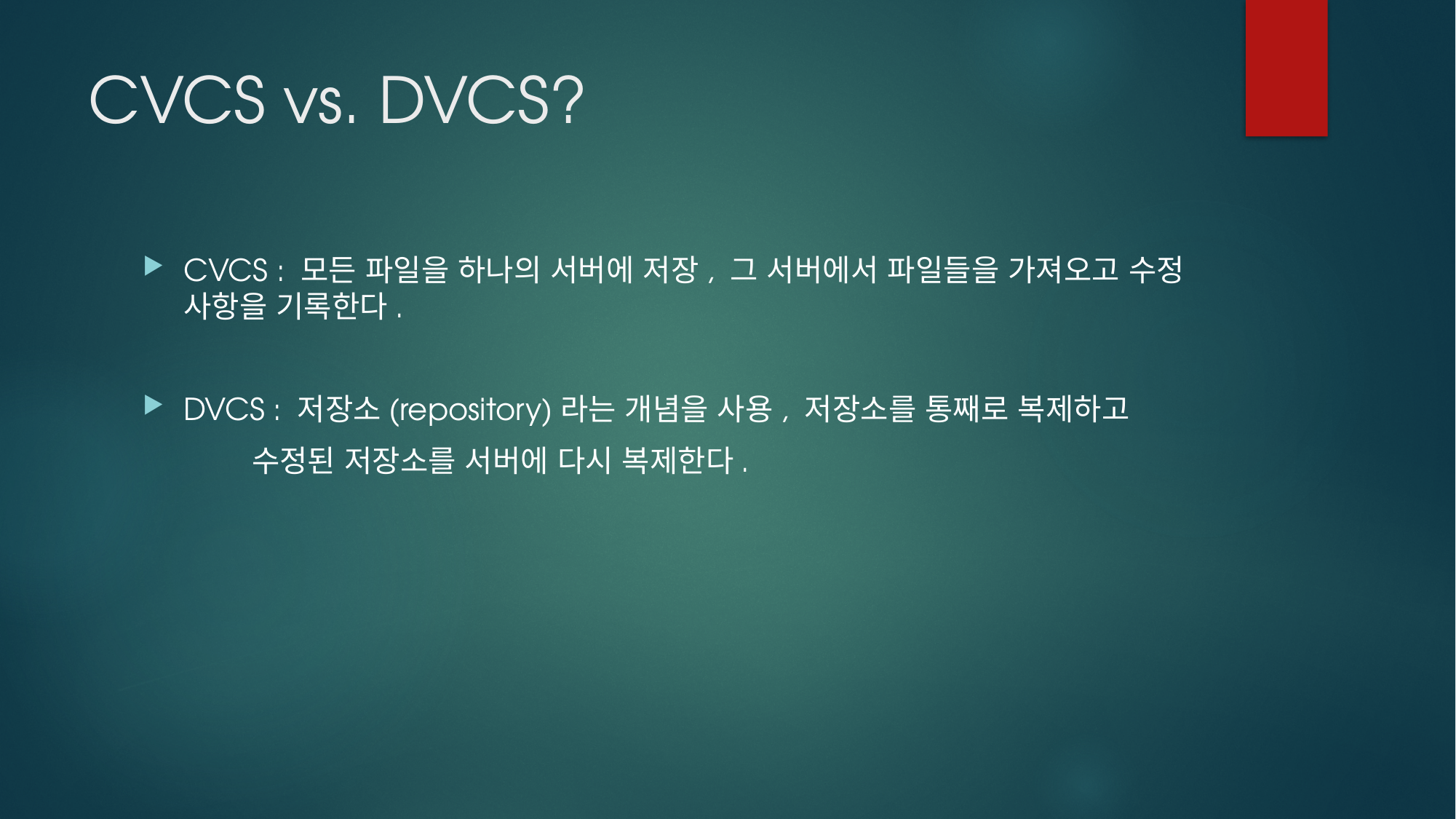

# CVCS vs. DVCS?
CVCS : 모든 파일을 하나의 서버에 저장, 그 서버에서 파일들을 가져오고 수정 사항을 기록한다.

DVCS : 저장소(repository)라는 개념을 사용, 저장소를 통째로 복제하고
	수정된 저장소를 서버에 다시 복제한다.